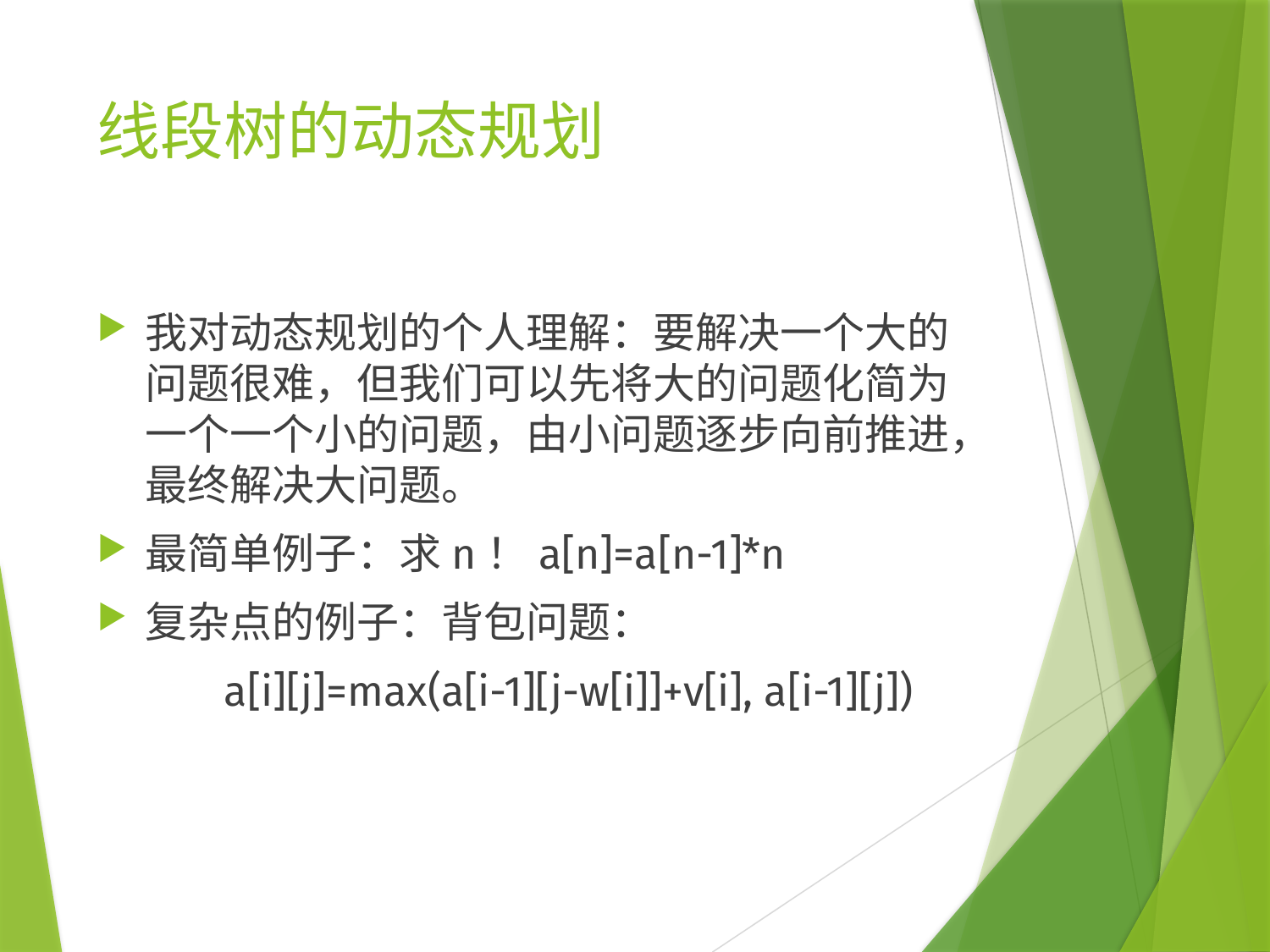

# 线段树的动态规划
我对动态规划的个人理解：要解决一个大的问题很难，但我们可以先将大的问题化简为一个一个小的问题，由小问题逐步向前推进，最终解决大问题。
最简单例子：求n！a[n]=a[n-1]*n
复杂点的例子：背包问题：
	a[i][j]=max(a[i-1][j-w[i]]+v[i], a[i-1][j])